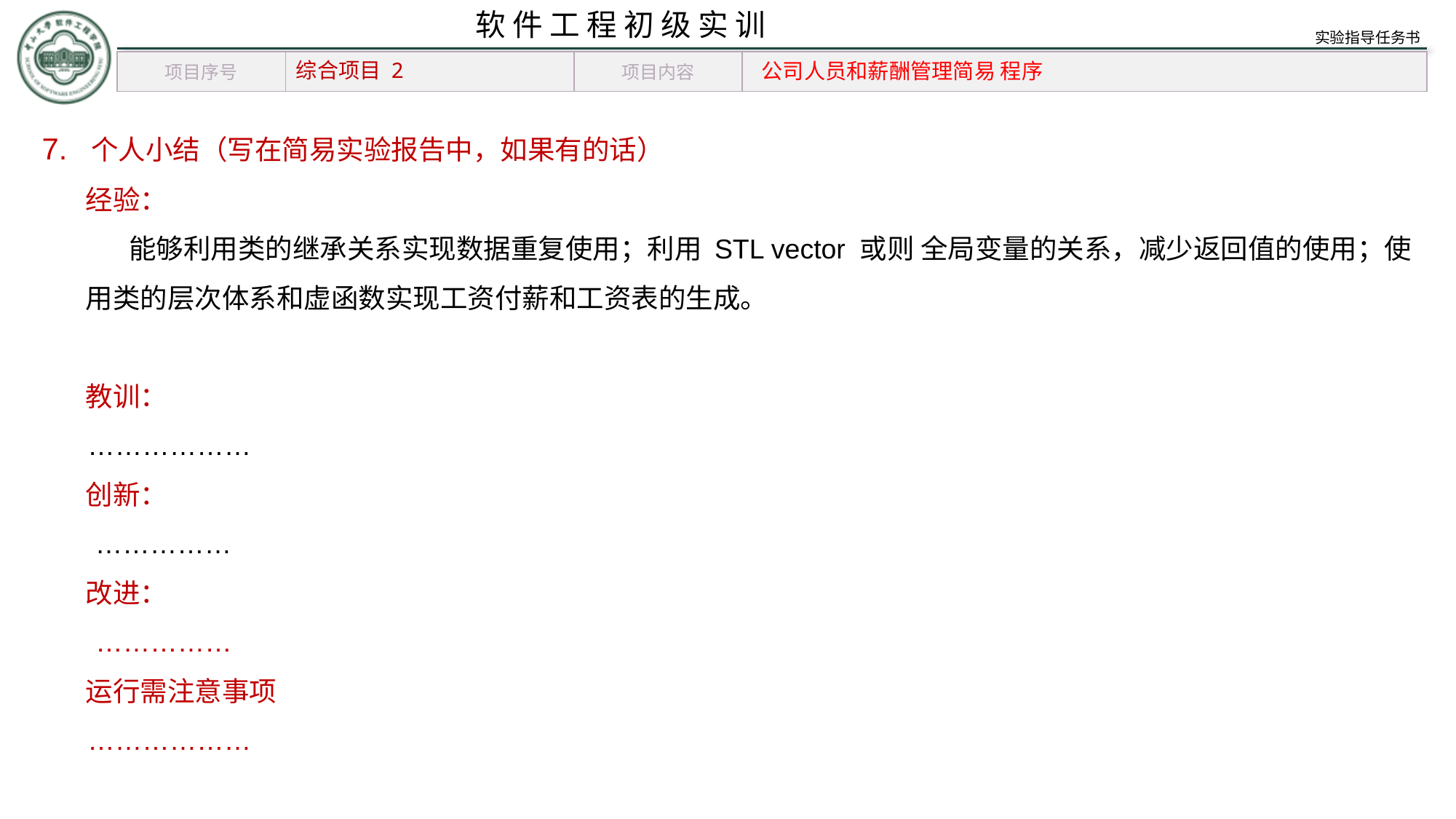

综合项目 2
公司人员和薪酬管理简易 程序
7.  个人小结（写在简易实验报告中，如果有的话）
      经验：
             能够利用类的继承关系实现数据重复使用；利用 STL vector 或则 全局变量的关系，减少返回值的使用；使
      用类的层次体系和虚函数实现工资付薪和工资表的生成。

      教训：
      ………………
      创新：
       ……………
      改进：
       ……………
      运行需注意事项
      ………………